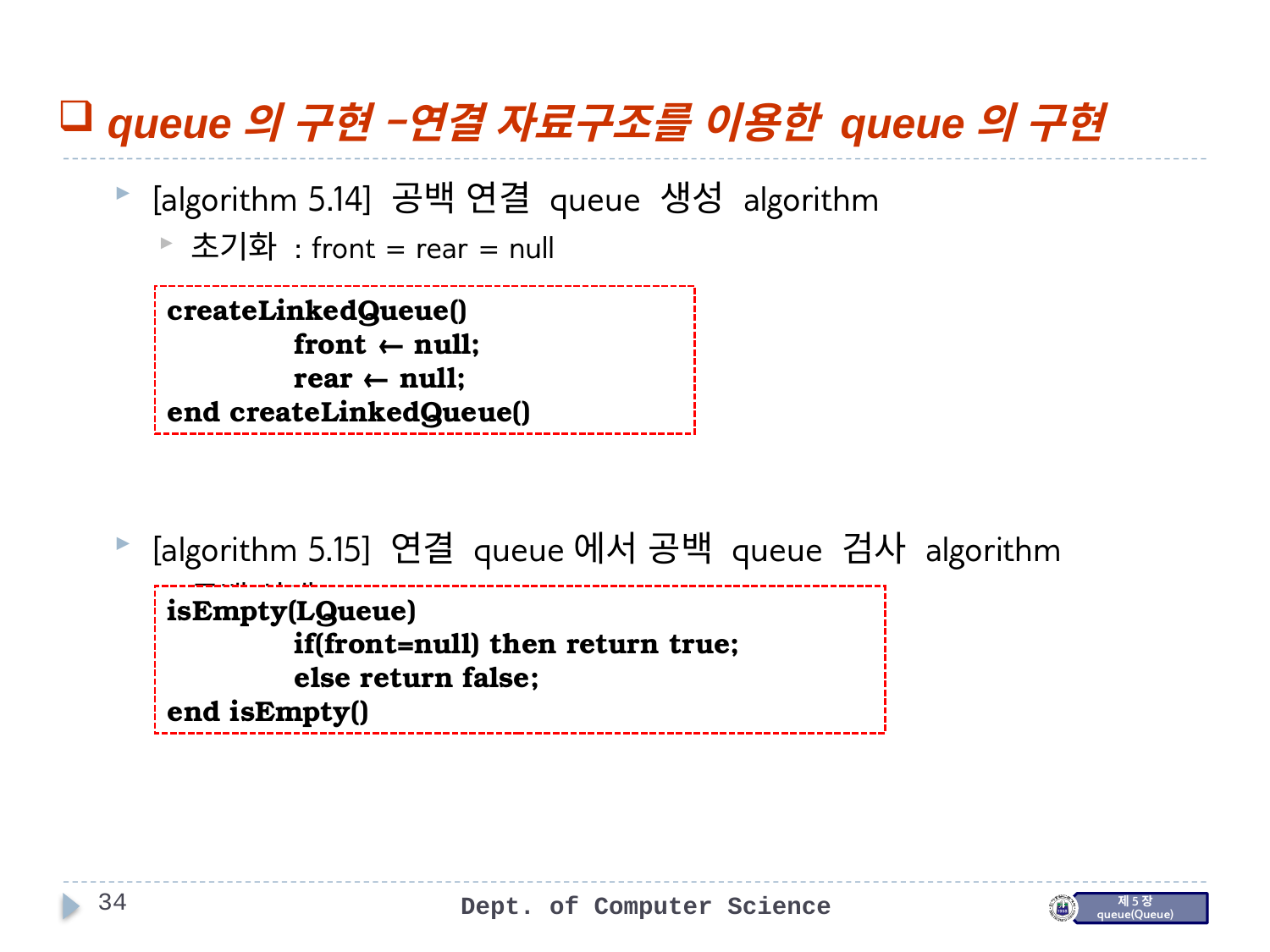

queue의 구현 –연결 자료구조를 이용한 queue의 구현
[algorithm 5.14] 공백 연결 queue 생성 algorithm
초기화 : front = rear = null

[algorithm 5.15] 연결 queue에서 공백 queue 검사 algorithm
공백 상태 : front = rear = null

createLinkedQueue()
	front ← null;
	rear ← null;
end createLinkedQueue()
isEmpty(LQueue)
	if(front=null) then return true;
	else return false;
end isEmpty()
34
Dept. of Computer Science